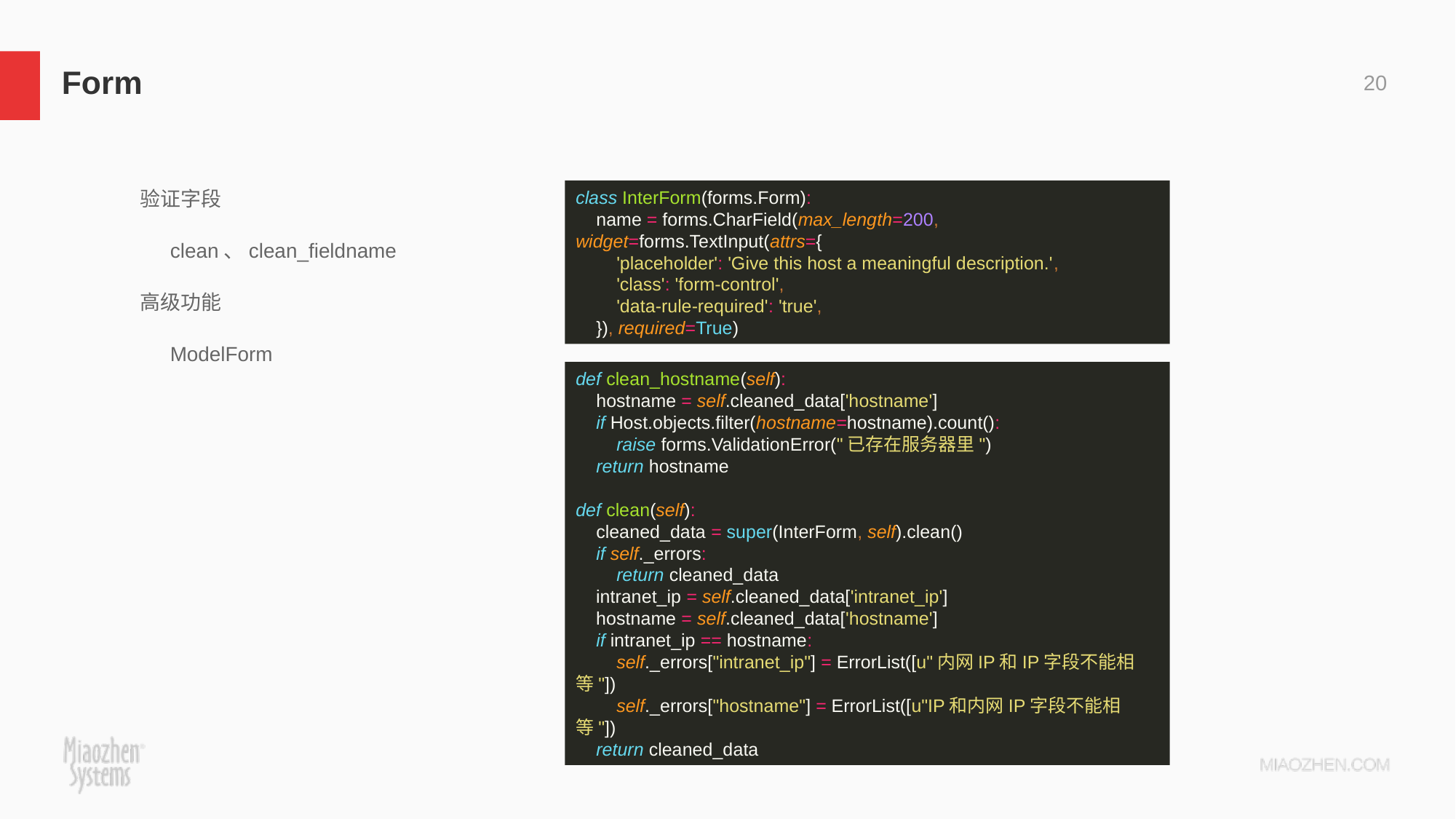

# Form
20
      验证字段
           clean、clean_fieldname
      高级功能
           ModelForm

class InterForm(forms.Form):
    name = forms.CharField(max_length=200, widget=forms.TextInput(attrs={
        'placeholder': 'Give this host a meaningful description.',
        'class': 'form-control',
        'data-rule-required': 'true',
    }), required=True)
def clean_hostname(self):
    hostname = self.cleaned_data['hostname']
    if Host.objects.filter(hostname=hostname).count():
        raise forms.ValidationError("已存在服务器里")
    return hostname
def clean(self):
    cleaned_data = super(InterForm, self).clean()
    if self._errors:
        return cleaned_data
    intranet_ip = self.cleaned_data['intranet_ip']
    hostname = self.cleaned_data['hostname']
    if intranet_ip == hostname:
        self._errors["intranet_ip"] = ErrorList([u"内网IP和IP字段不能相等"])
        self._errors["hostname"] = ErrorList([u"IP和内网IP字段不能相等"])
    return cleaned_data